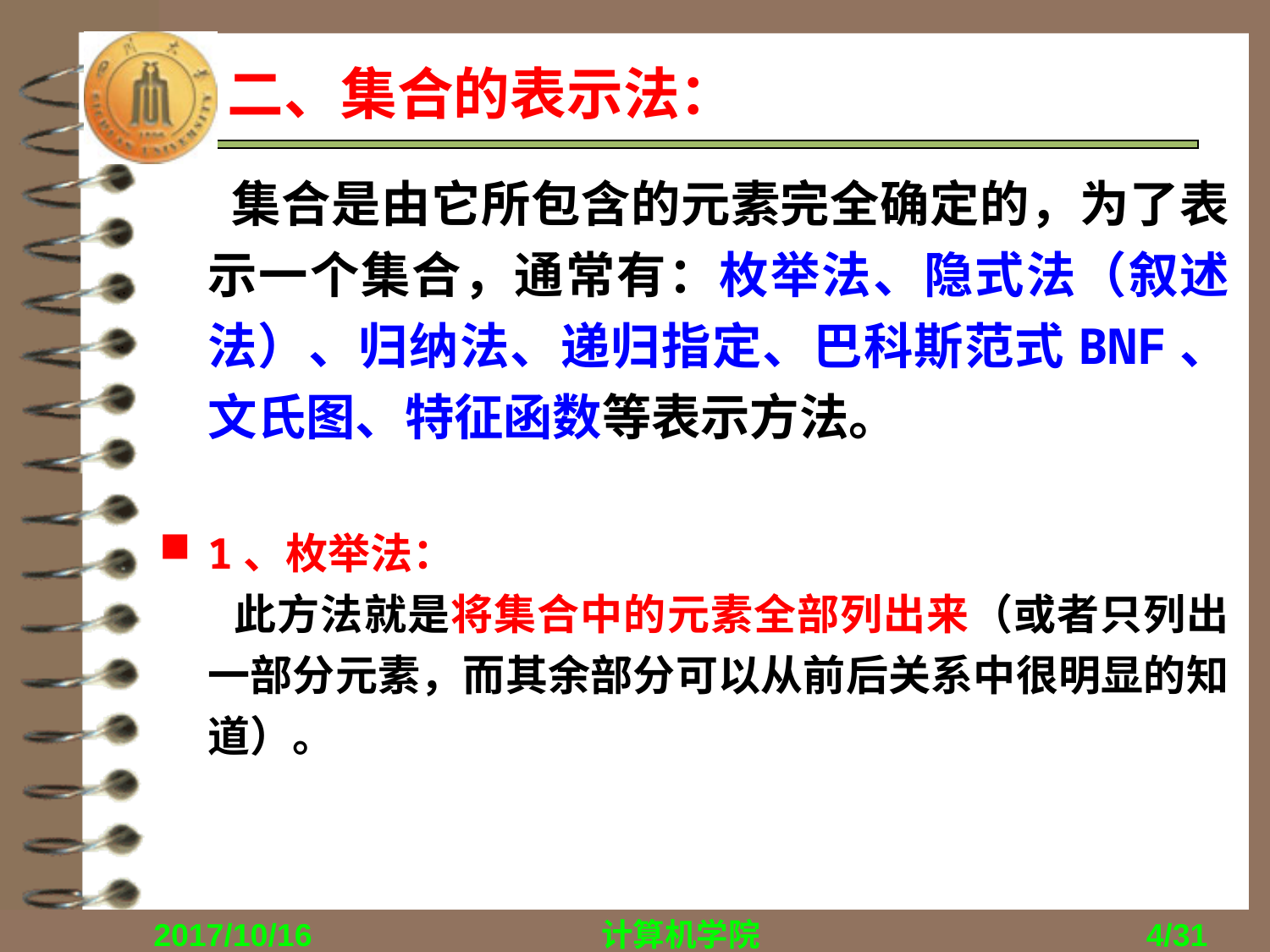

# 二、集合的表示法：
      集合是由它所包含的元素完全确定的，为了表示一个集合，通常有：枚举法、隐式法（叙述法）、归纳法、递归指定、巴科斯范式BNF、文氏图、特征函数等表示方法。

1、枚举法：
      此方法就是将集合中的元素全部列出来（或者只列出一部分元素，而其余部分可以从前后关系中很明显的知道）。

2017/10/16
计算机学院
4/31